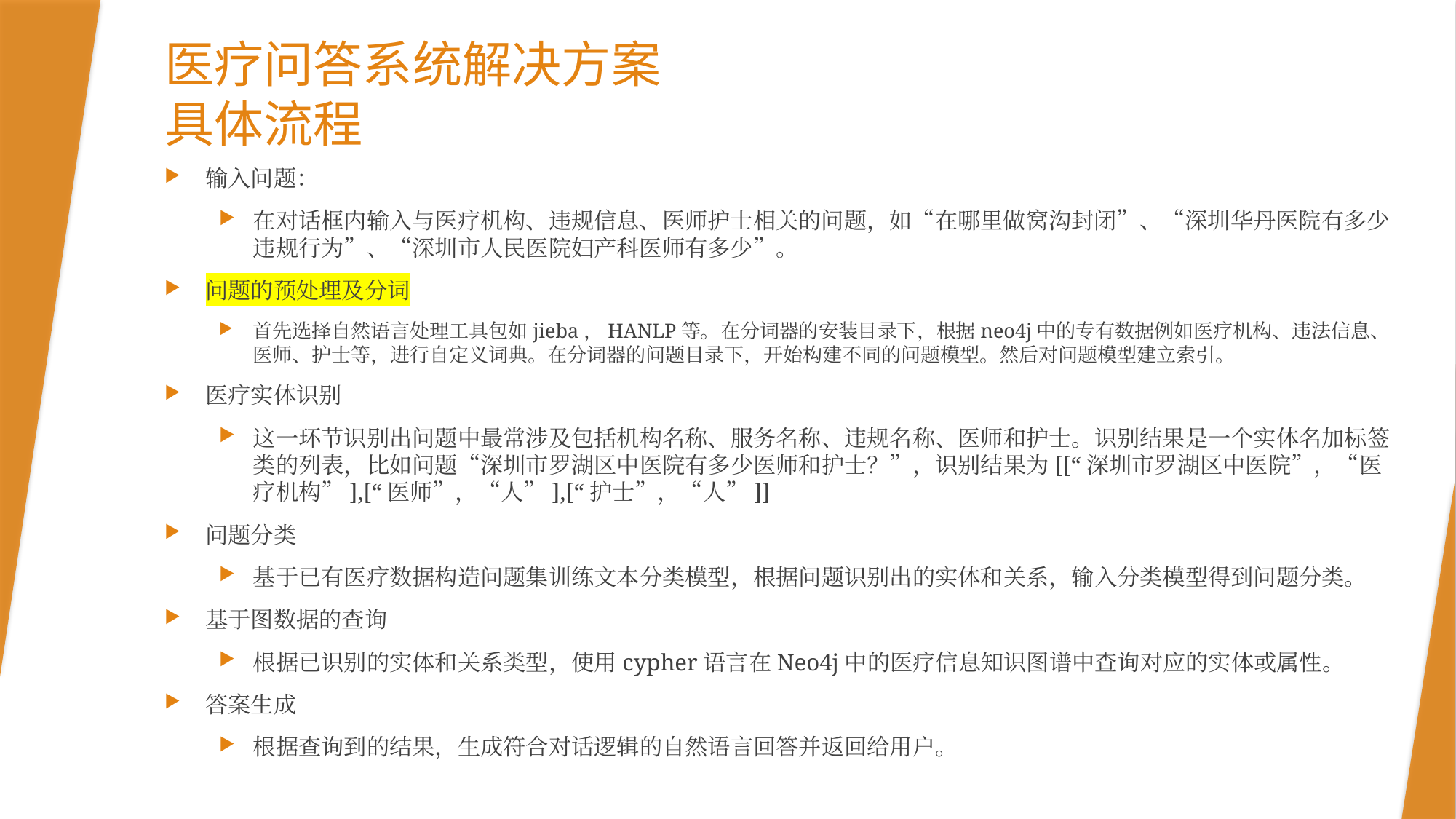

医疗问答系统解决方案
具体流程
输入问题：
在对话框内输入与医疗机构、违规信息、医师护士相关的问题，如“在哪里做窝沟封闭”、“深圳华丹医院有多少违规行为”、“深圳市人民医院妇产科医师有多少”。
问题的预处理及分词
首先选择自然语言处理工具包如jieba，HANLP等。在分词器的安装目录下，根据neo4j中的专有数据例如医疗机构、违法信息、医师、护士等，进行自定义词典。在分词器的问题目录下，开始构建不同的问题模型。然后对问题模型建立索引。
医疗实体识别
这一环节识别出问题中最常涉及包括机构名称、服务名称、违规名称、医师和护士。识别结果是一个实体名加标签类的列表，比如问题“深圳市罗湖区中医院有多少医师和护士？”，识别结果为[[“深圳市罗湖区中医院”，“医疗机构”],[“医师”，“人”],[“护士”，“人”]]
问题分类
基于已有医疗数据构造问题集训练文本分类模型，根据问题识别出的实体和关系，输入分类模型得到问题分类。
基于图数据的查询
根据已识别的实体和关系类型，使用cypher语言在Neo4j中的医疗信息知识图谱中查询对应的实体或属性。
答案生成
根据查询到的结果，生成符合对话逻辑的自然语言回答并返回给用户。